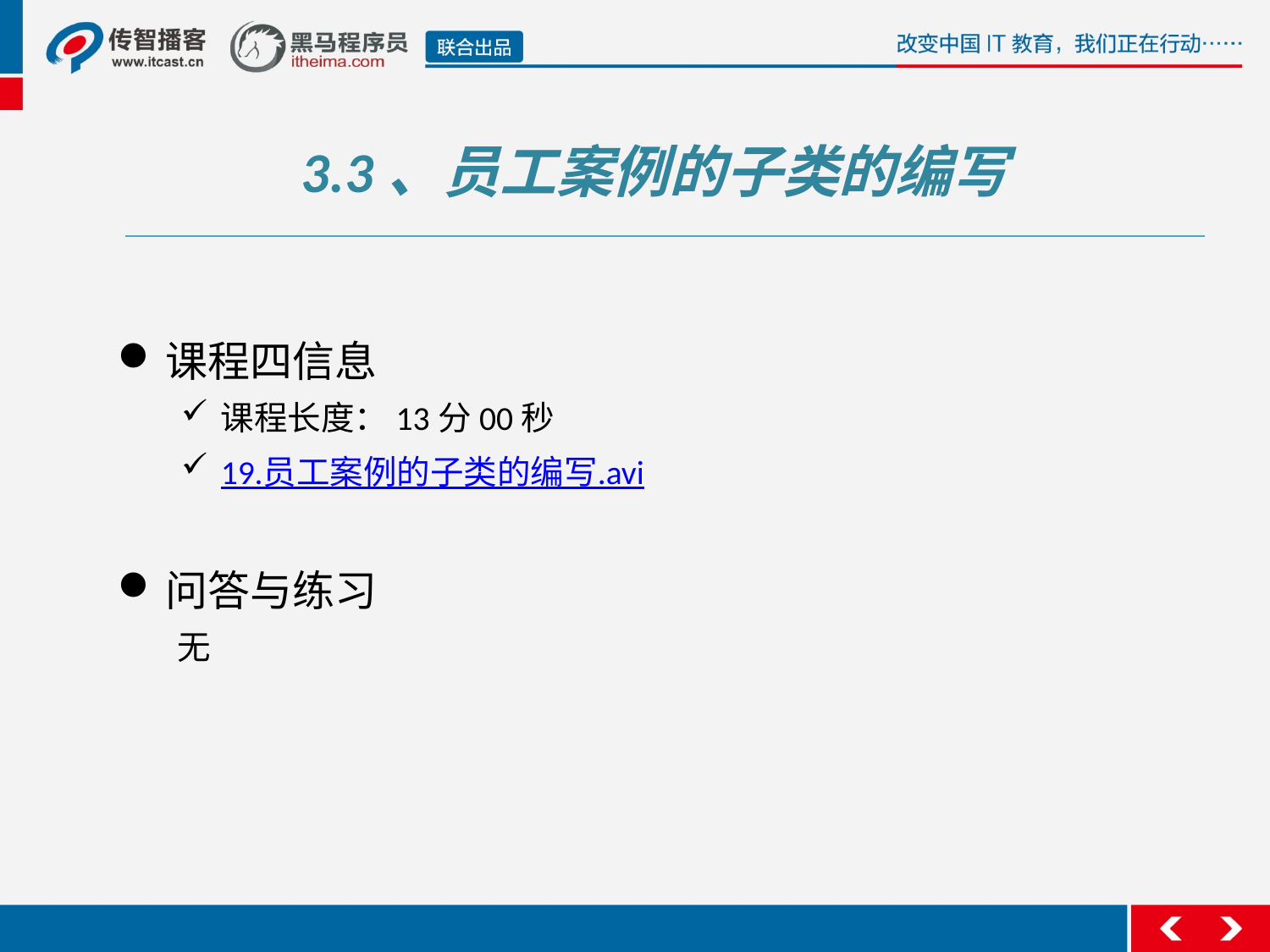

# 3.3、员工案例的子类的编写

课程四信息
课程长度：13分00秒
19.员工案例的子类的编写.avi

问答与练习
       无